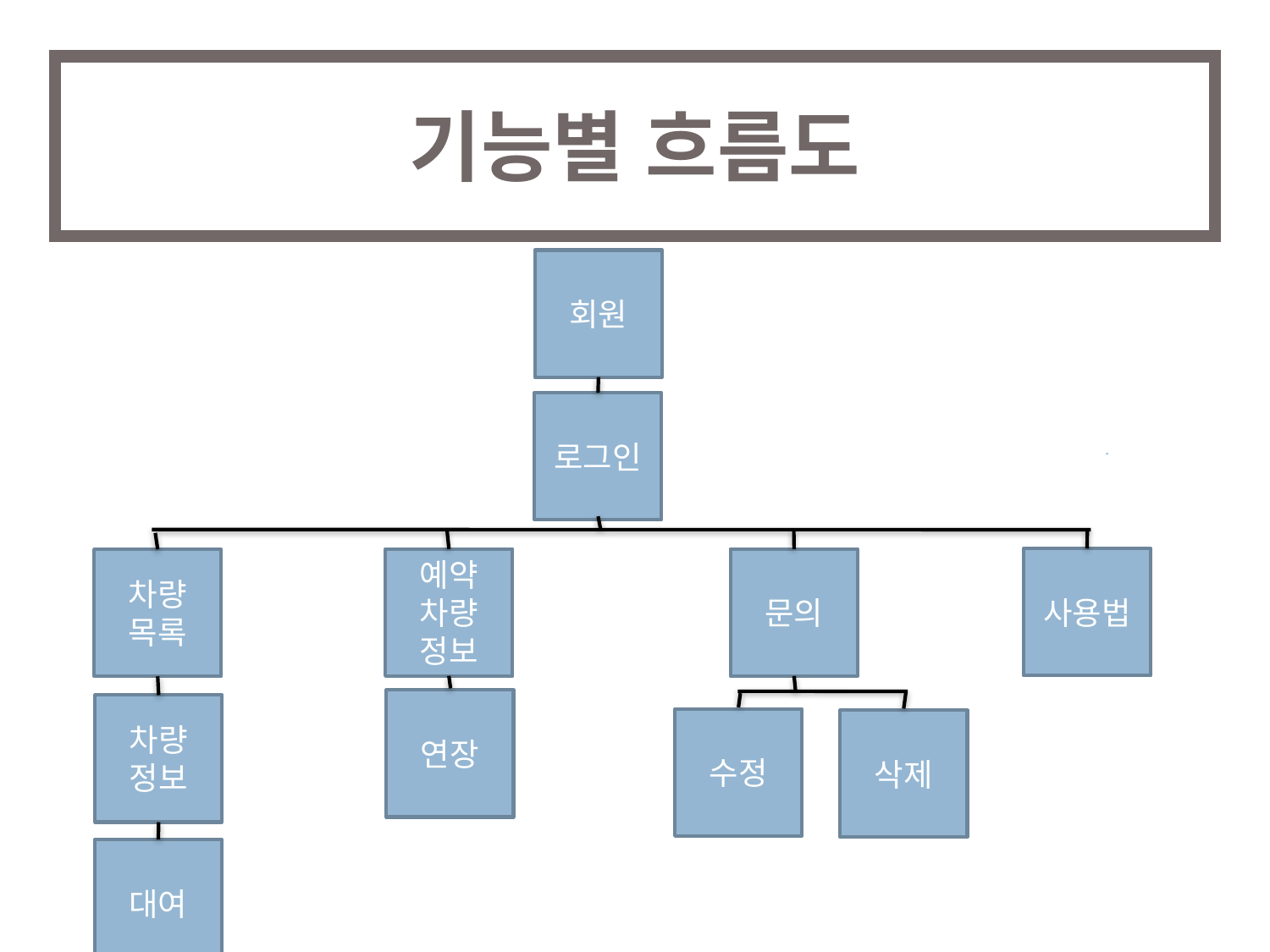

# 기능별 흐름도
회원
로그인
사용법
예약
차량
정보
문의
차량
목록
연장
차량
정보
수정
삭제
대여